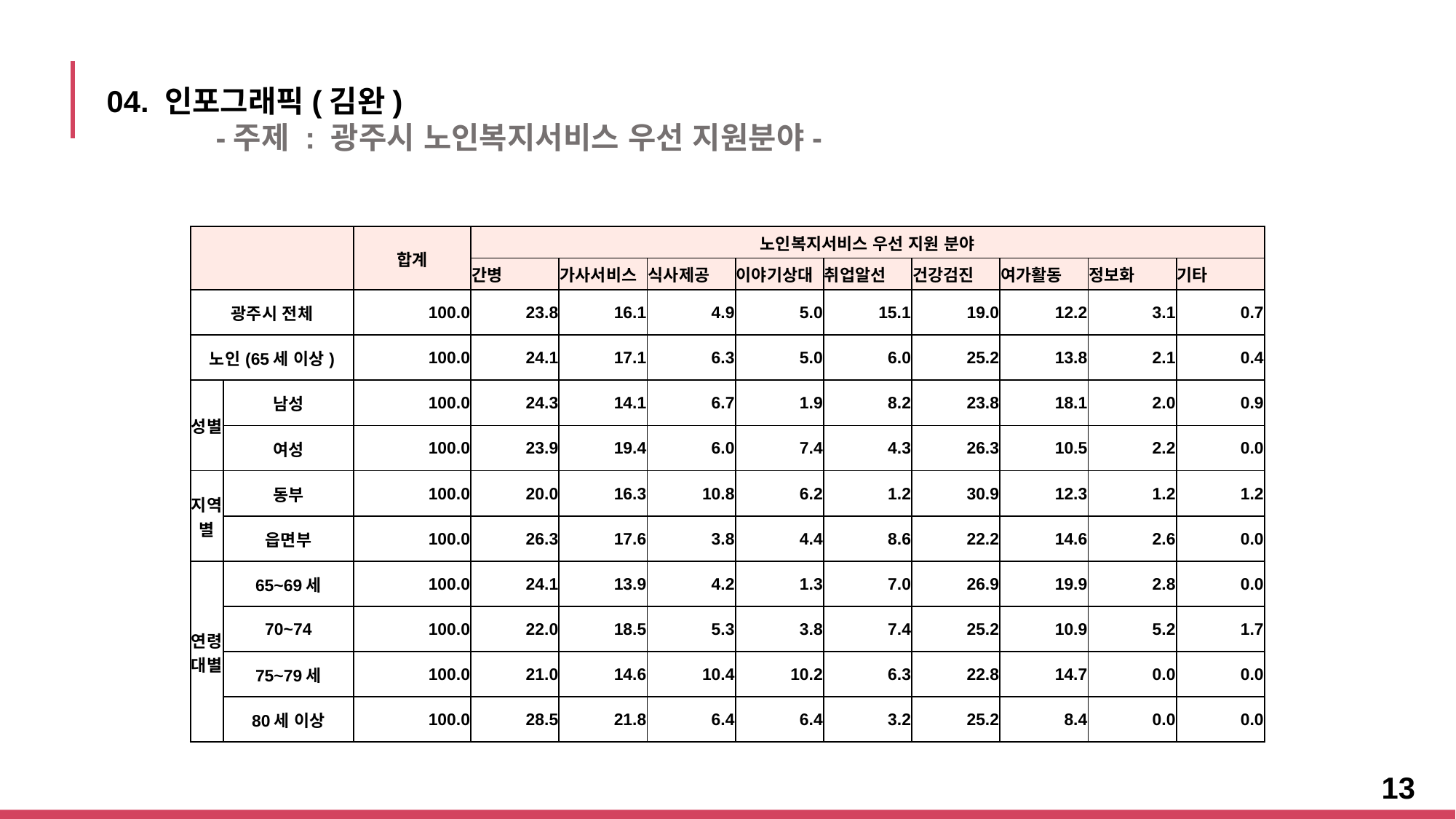

04. 인포그래픽(김완)
	-주제 : 광주시 노인복지서비스 우선 지원분야-
|  |  | 합계 | 노인복지서비스 우선 지원 분야 |  |  |  |  |  |  |  |  |
| --- | --- | --- | --- | --- | --- | --- | --- | --- | --- | --- | --- |
|  |  |  | 간병 | 가사서비스 | 식사제공 | 이야기상대 | 취업알선 | 건강검진 | 여가활동 | 정보화 | 기타 |
| 광주시 전체 |  | 100.0 | 23.8 | 16.1 | 4.9 | 5.0 | 15.1 | 19.0 | 12.2 | 3.1 | 0.7 |
| 노인(65세 이상) |  | 100.0 | 24.1 | 17.1 | 6.3 | 5.0 | 6.0 | 25.2 | 13.8 | 2.1 | 0.4 |
| 성별 | 남성 | 100.0 | 24.3 | 14.1 | 6.7 | 1.9 | 8.2 | 23.8 | 18.1 | 2.0 | 0.9 |
|  | 여성 | 100.0 | 23.9 | 19.4 | 6.0 | 7.4 | 4.3 | 26.3 | 10.5 | 2.2 | 0.0 |
| 지역별 | 동부 | 100.0 | 20.0 | 16.3 | 10.8 | 6.2 | 1.2 | 30.9 | 12.3 | 1.2 | 1.2 |
|  | 읍면부 | 100.0 | 26.3 | 17.6 | 3.8 | 4.4 | 8.6 | 22.2 | 14.6 | 2.6 | 0.0 |
| 연령대별 | 65~69세 | 100.0 | 24.1 | 13.9 | 4.2 | 1.3 | 7.0 | 26.9 | 19.9 | 2.8 | 0.0 |
|  | 70~74 | 100.0 | 22.0 | 18.5 | 5.3 | 3.8 | 7.4 | 25.2 | 10.9 | 5.2 | 1.7 |
|  | 75~79세 | 100.0 | 21.0 | 14.6 | 10.4 | 10.2 | 6.3 | 22.8 | 14.7 | 0.0 | 0.0 |
|  | 80세 이상 | 100.0 | 28.5 | 21.8 | 6.4 | 6.4 | 3.2 | 25.2 | 8.4 | 0.0 | 0.0 |
13